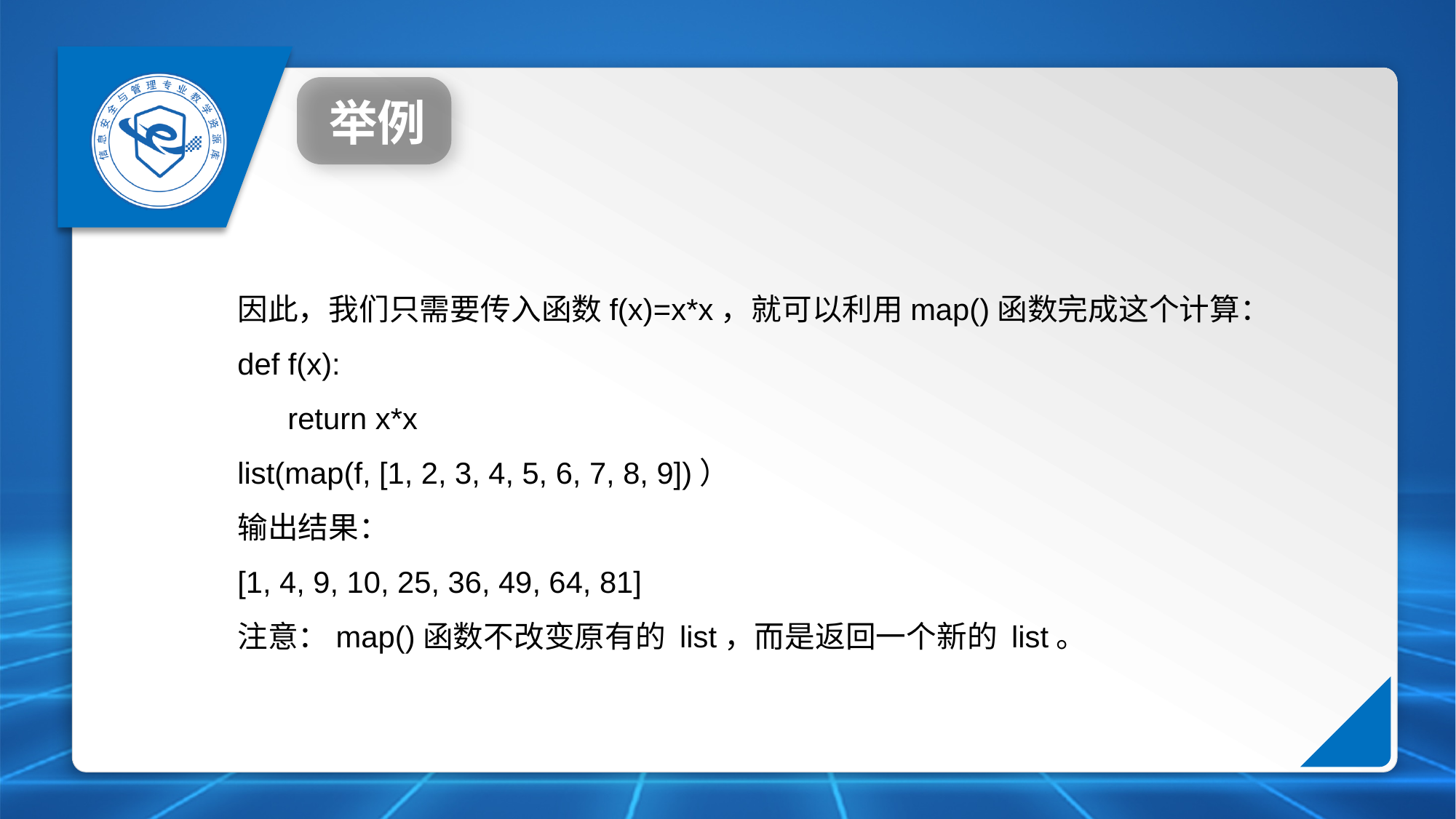

举例
因此，我们只需要传入函数f(x)=x*x，就可以利用map()函数完成这个计算：
def f(x):
      return x*x
list(map(f, [1, 2, 3, 4, 5, 6, 7, 8, 9])）
输出结果：
[1, 4, 9, 10, 25, 36, 49, 64, 81]
注意：map()函数不改变原有的 list，而是返回一个新的 list。